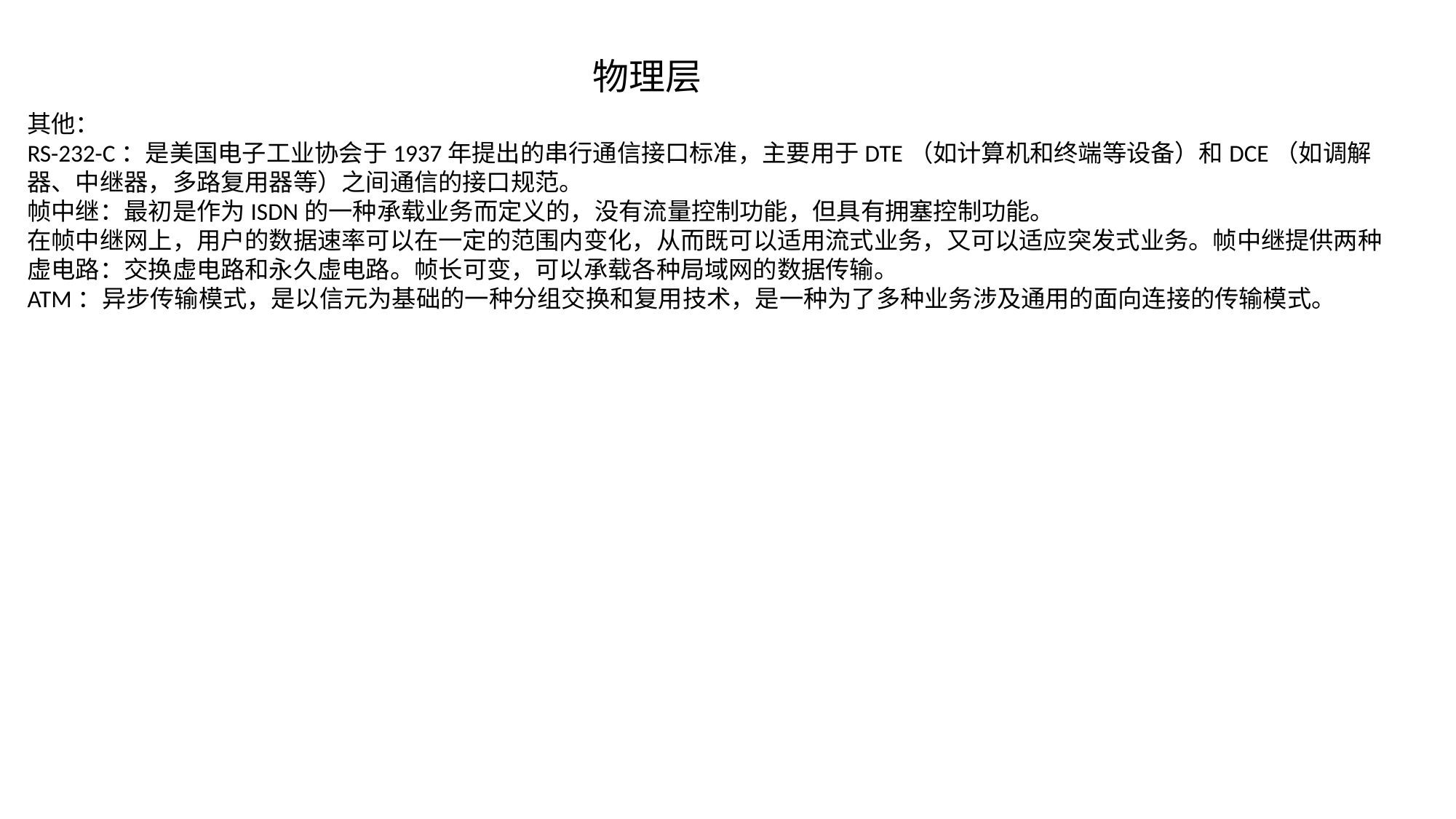

物理层
其他：
RS-232-C：是美国电子工业协会于1937年提出的串行通信接口标准，主要用于DTE（如计算机和终端等设备）和DCE（如调解器、中继器，多路复用器等）之间通信的接口规范。
帧中继：最初是作为ISDN的一种承载业务而定义的，没有流量控制功能，但具有拥塞控制功能。
在帧中继网上，用户的数据速率可以在一定的范围内变化，从而既可以适用流式业务，又可以适应突发式业务。帧中继提供两种虚电路：交换虚电路和永久虚电路。帧长可变，可以承载各种局域网的数据传输。
ATM：异步传输模式，是以信元为基础的一种分组交换和复用技术，是一种为了多种业务涉及通用的面向连接的传输模式。